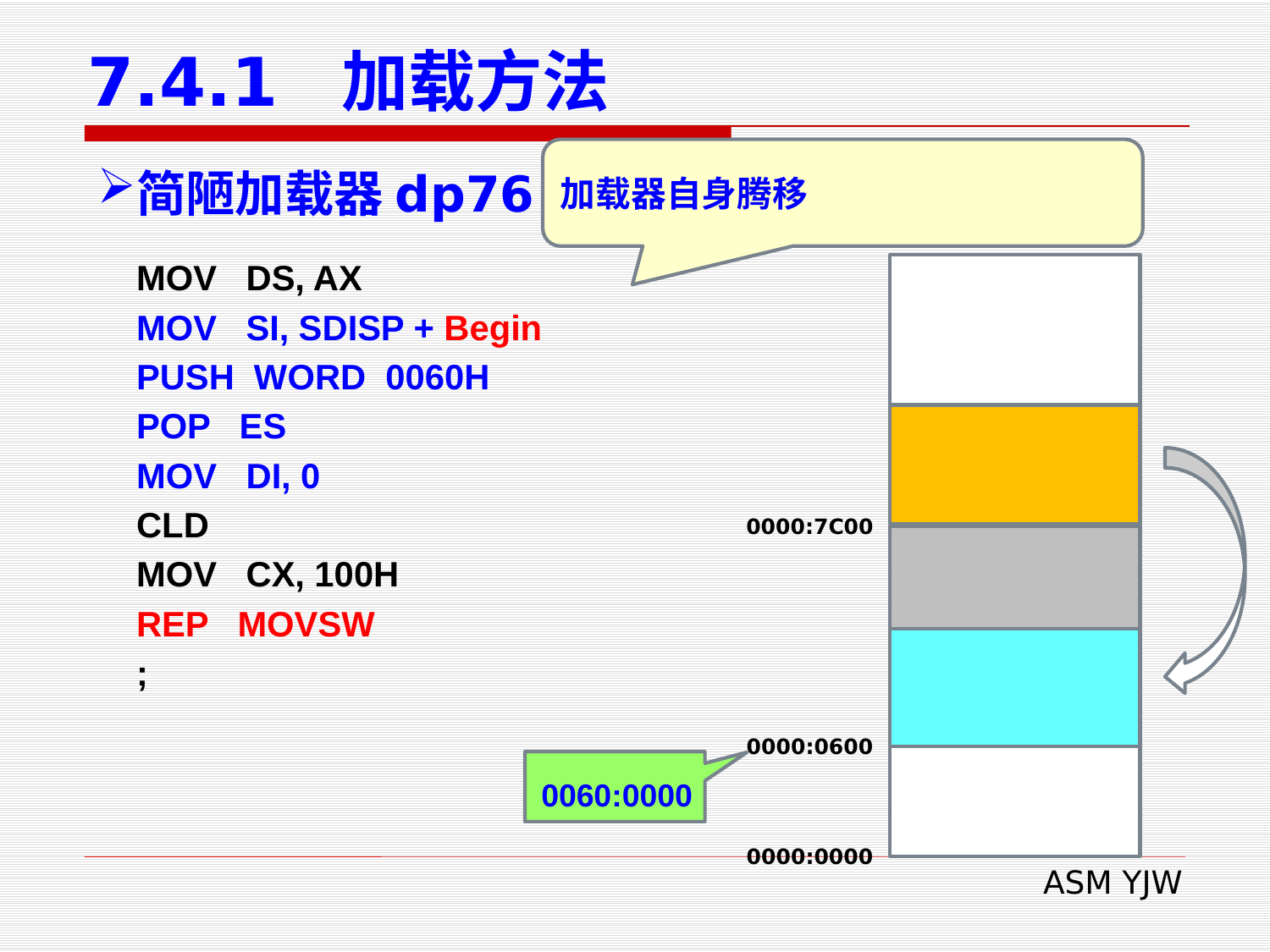

# 7.4.1  加载方法
加载器自身腾移
简陋加载器dp76
    MOV   DS, AX
    MOV   SI, SDISP + Begin
    PUSH  WORD  0060H
    POP   ES
    MOV   DI, 0
    CLD
    MOV   CX, 100H
    REP   MOVSW
    ;

0000:7C00

0000:0600

0000:0000

0060:0000